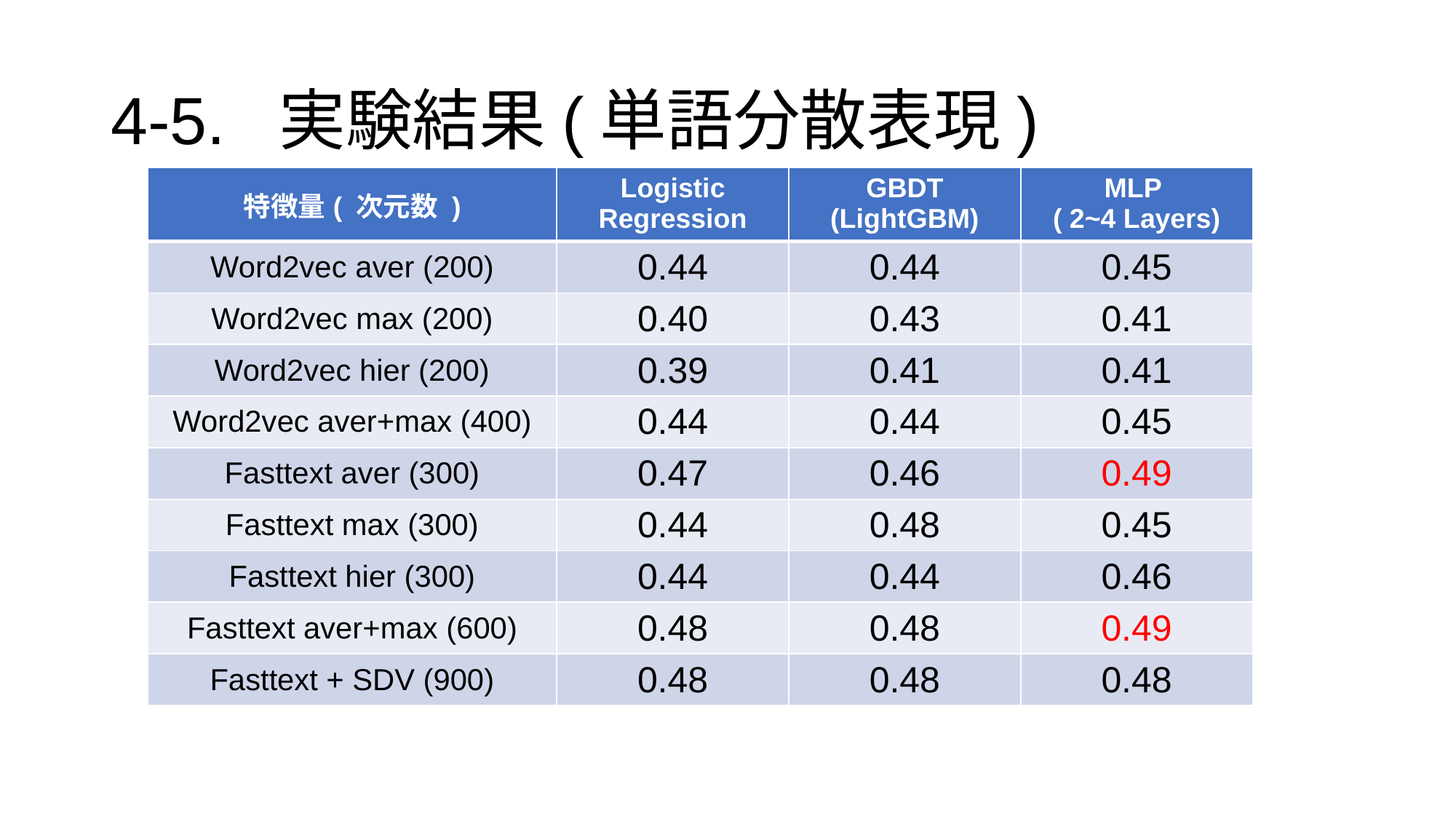

# 4-5.  実験結果(単語分散表現)
| 特徴量( 次元数 ) | Logistic Regression | GBDT (LightGBM) | MLP ( 2~4 Layers) |
| --- | --- | --- | --- |
| Word2vec aver (200) | 0.44 | 0.44 | 0.45 |
| Word2vec max (200) | 0.40 | 0.43 | 0.41 |
| Word2vec hier (200) | 0.39 | 0.41 | 0.41 |
| Word2vec aver+max (400) | 0.44 | 0.44 | 0.45 |
| Fasttext aver (300) | 0.47 | 0.46 | 0.49 |
| Fasttext max (300) | 0.44 | 0.48 | 0.45 |
| Fasttext hier (300) | 0.44 | 0.44 | 0.46 |
| Fasttext aver+max (600) | 0.48 | 0.48 | 0.49 |
| Fasttext + SDV (900) | 0.48 | 0.48 | 0.48 |